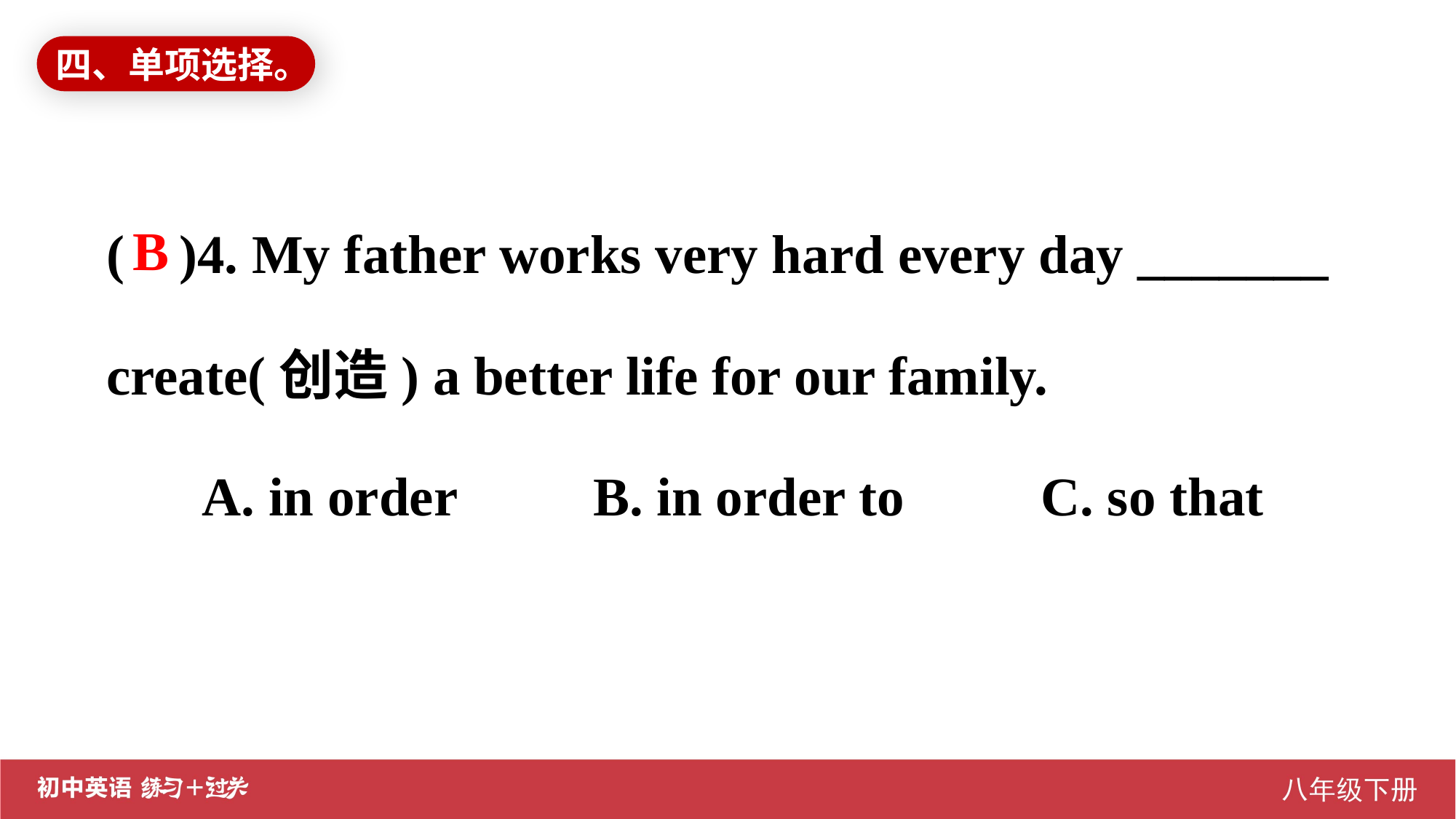

四、单项选择。
(    )4. My father works very hard every day _______ create(创造) a better life for our family.
       A. in order          B. in order to          C. so that
B